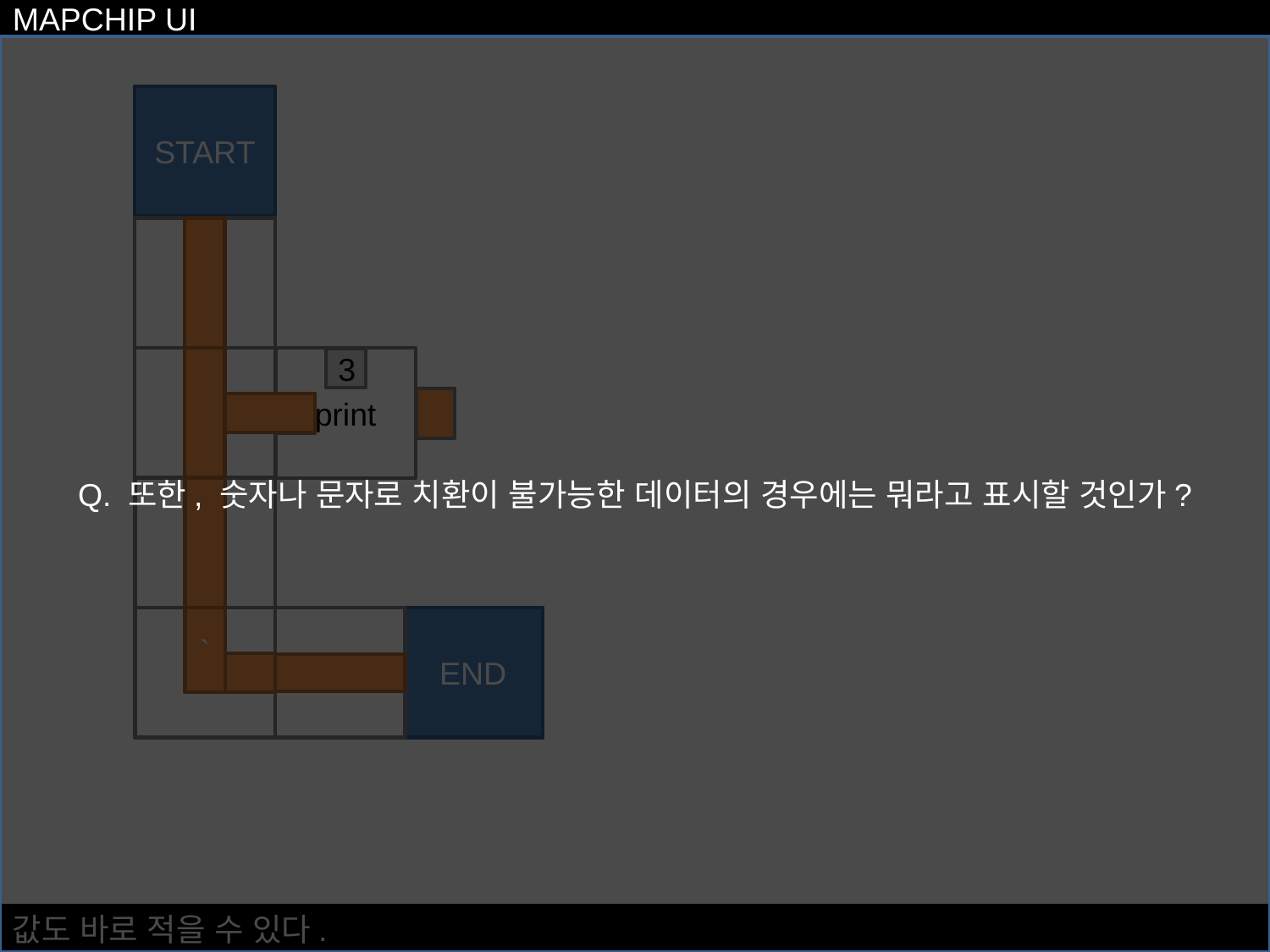

MAPCHIP UI
Q. 또한, 숫자나 문자로 치환이 불가능한 데이터의 경우에는 뭐라고 표시할 것인가?
START

print

3

END

`

값도 바로 적을 수 있다.